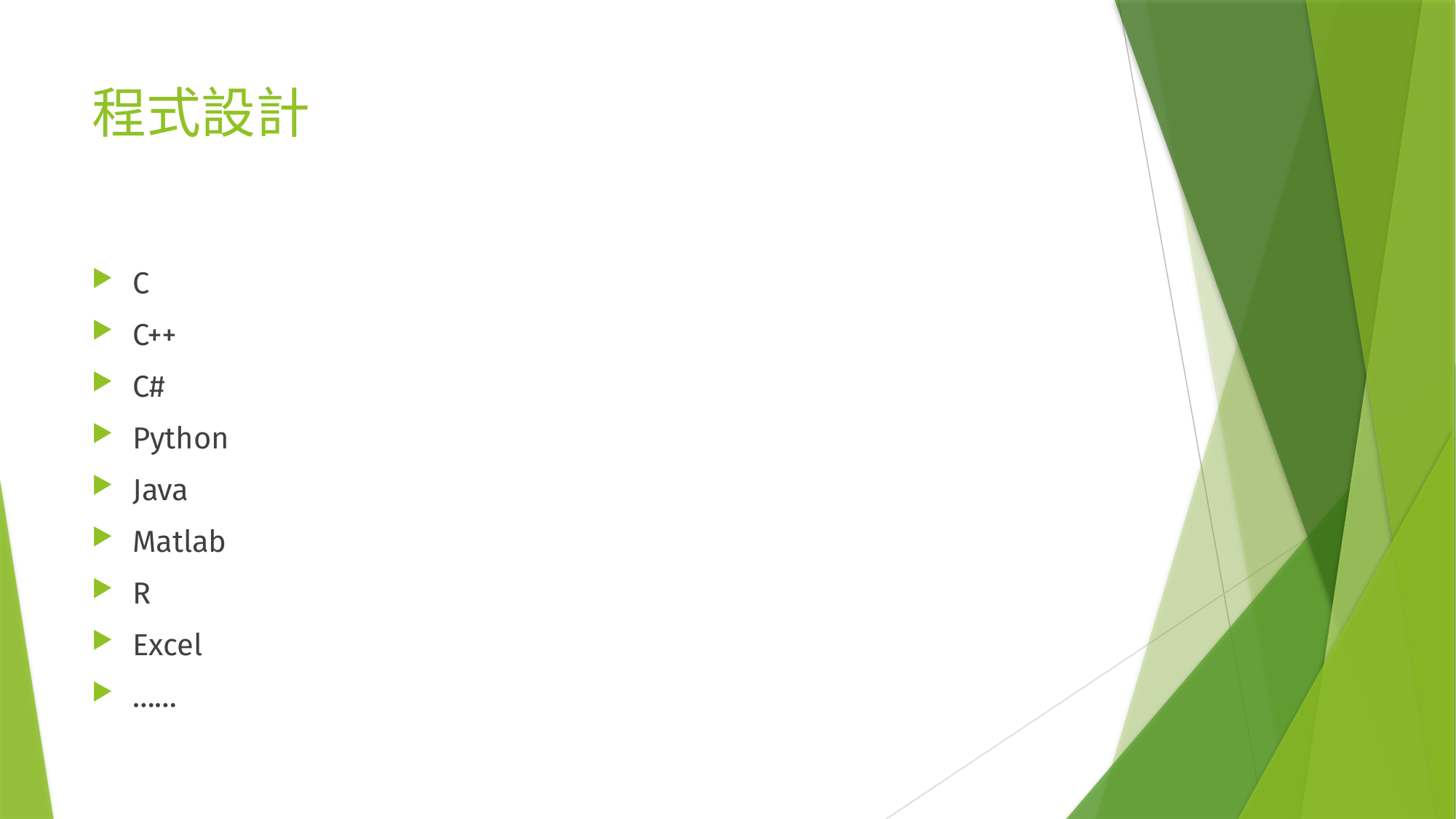

# 程式設計
C
C++
C#
Python
Java
Matlab
R
Excel
……